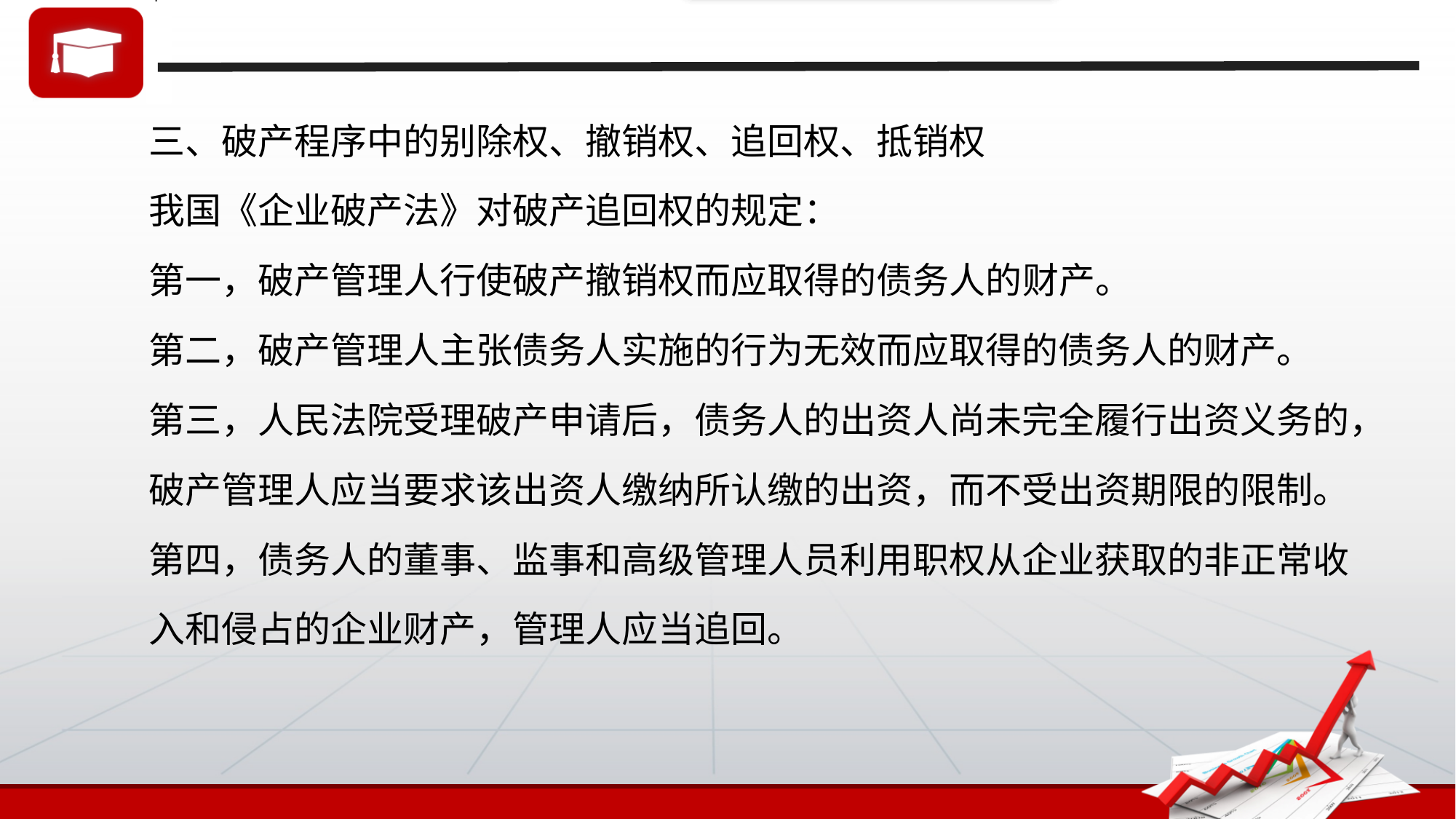

三、破产程序中的别除权、撤销权、追回权、抵销权
我国《企业破产法》对破产追回权的规定：
第一，破产管理人行使破产撤销权而应取得的债务人的财产。
第二，破产管理人主张债务人实施的行为无效而应取得的债务人的财产。
第三，人民法院受理破产申请后，债务人的出资人尚未完全履行出资义务的，
破产管理人应当要求该出资人缴纳所认缴的出资，而不受出资期限的限制。
第四，债务人的董事、监事和高级管理人员利用职权从企业获取的非正常收
入和侵占的企业财产，管理人应当追回。